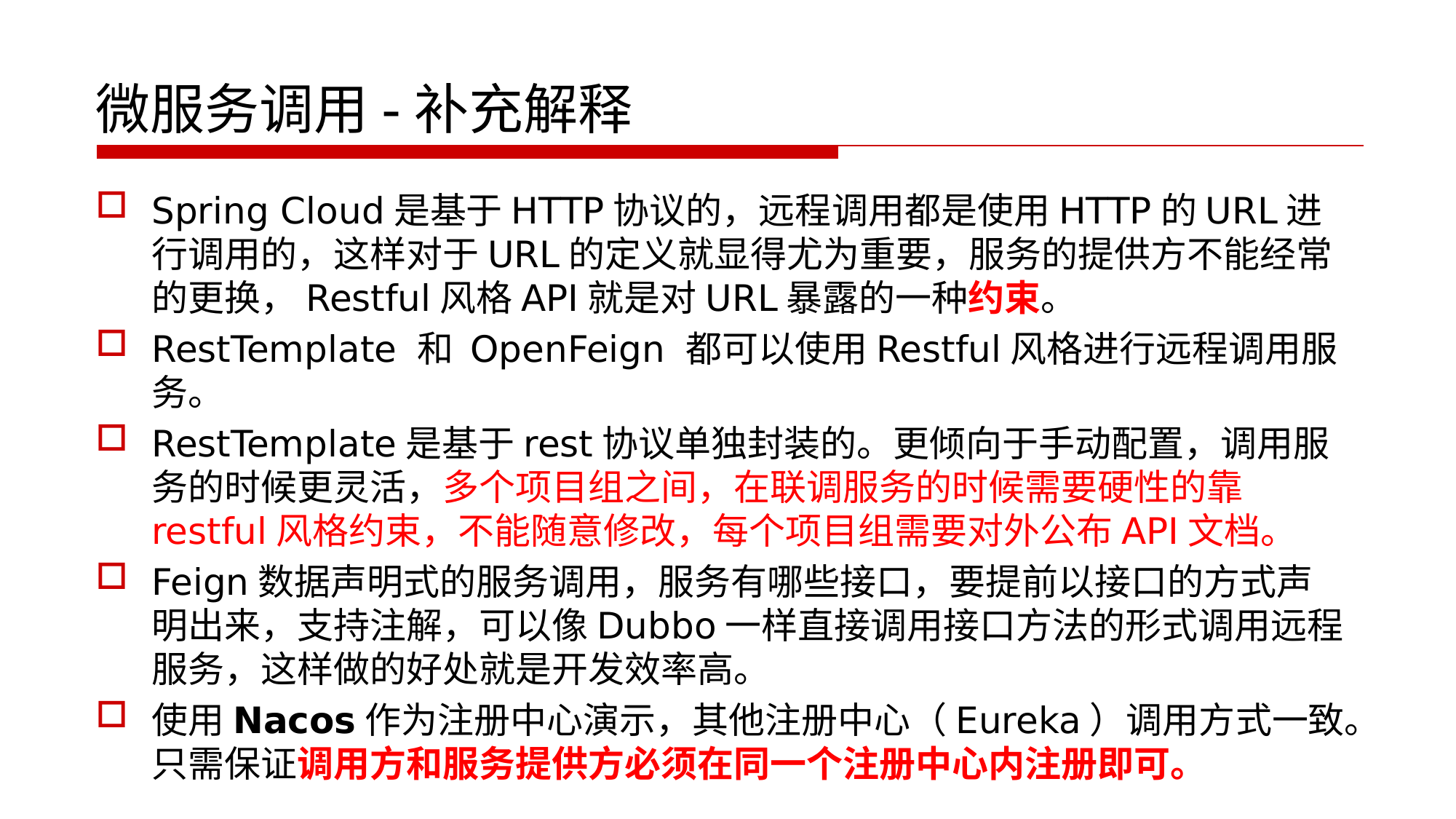

# 微服务调用-补充解释
Spring Cloud是基于HTTP协议的，远程调用都是使用HTTP的URL进行调用的，这样对于URL的定义就显得尤为重要，服务的提供方不能经常的更换，Restful风格API就是对URL暴露的一种约束。
RestTemplate 和 OpenFeign 都可以使用Restful风格进行远程调用服务。
RestTemplate是基于rest协议单独封装的。更倾向于手动配置，调用服务的时候更灵活，多个项目组之间，在联调服务的时候需要硬性的靠restful风格约束，不能随意修改，每个项目组需要对外公布API文档。
Feign数据声明式的服务调用，服务有哪些接口，要提前以接口的方式声明出来，支持注解，可以像Dubbo一样直接调用接口方法的形式调用远程服务，这样做的好处就是开发效率高。
使用Nacos作为注册中心演示，其他注册中心（Eureka）调用方式一致。只需保证调用方和服务提供方必须在同一个注册中心内注册即可。